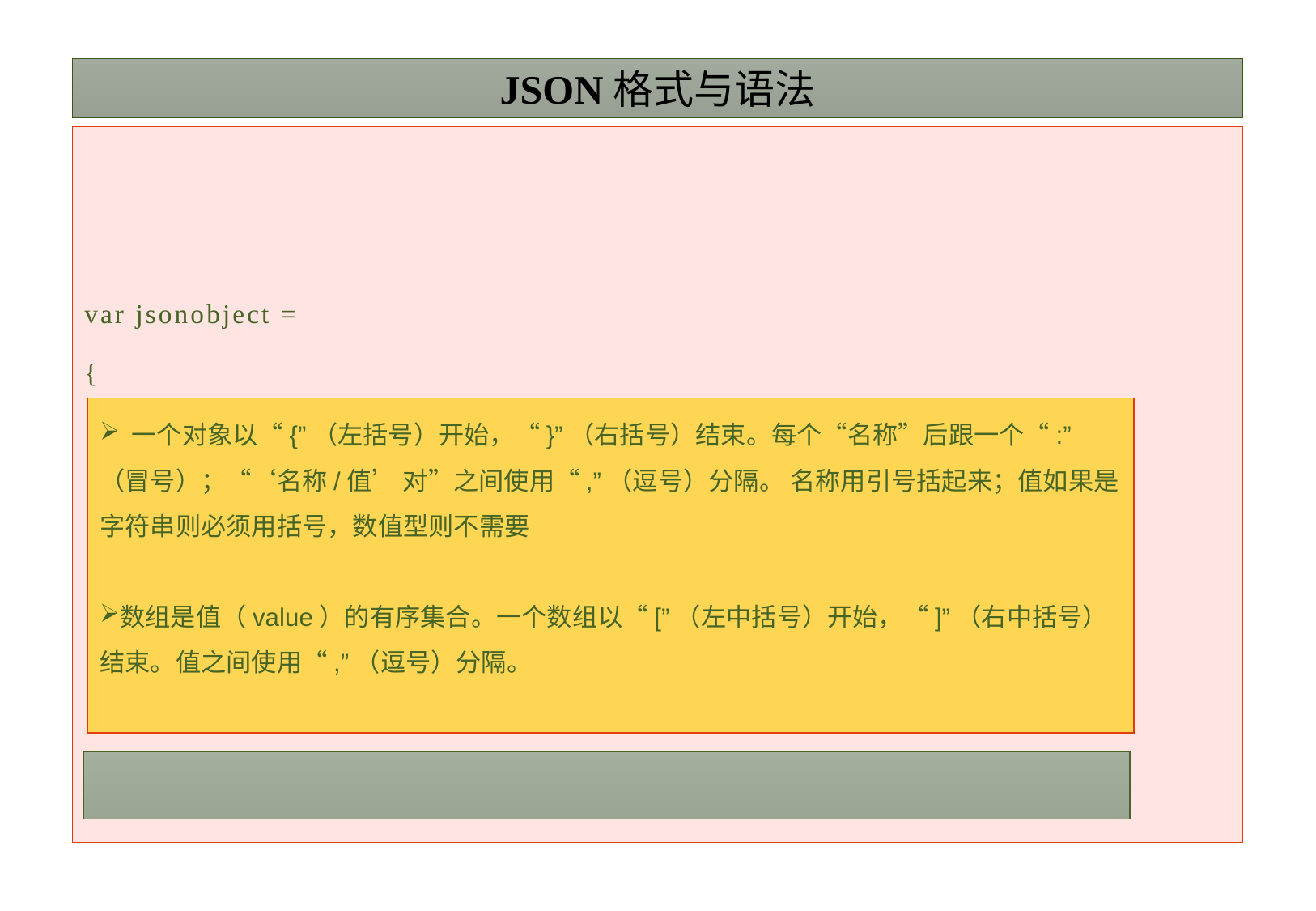

# JSON格式与语法
var jsonobject =
{
	//对象内的属性语法(属性名与属性值是成对出现的)
	 propertyname:propertyvalue,
	//对象内的函数语法(函数名与函数内容是成对出现的)
	functionname:function(){...;}
 };
 一个对象以“{”（左括号）开始，“}”（右括号）结束。每个“名称”后跟一个“:”（冒号）；“‘名称/值’ 对”之间使用“,”（逗号）分隔。 名称用引号括起来；值如果是字符串则必须用括号，数值型则不需要

数组是值（value）的有序集合。一个数组以“[”（左中括号）开始，“]”（右中括号）结束。值之间使用“,”（逗号）分隔。